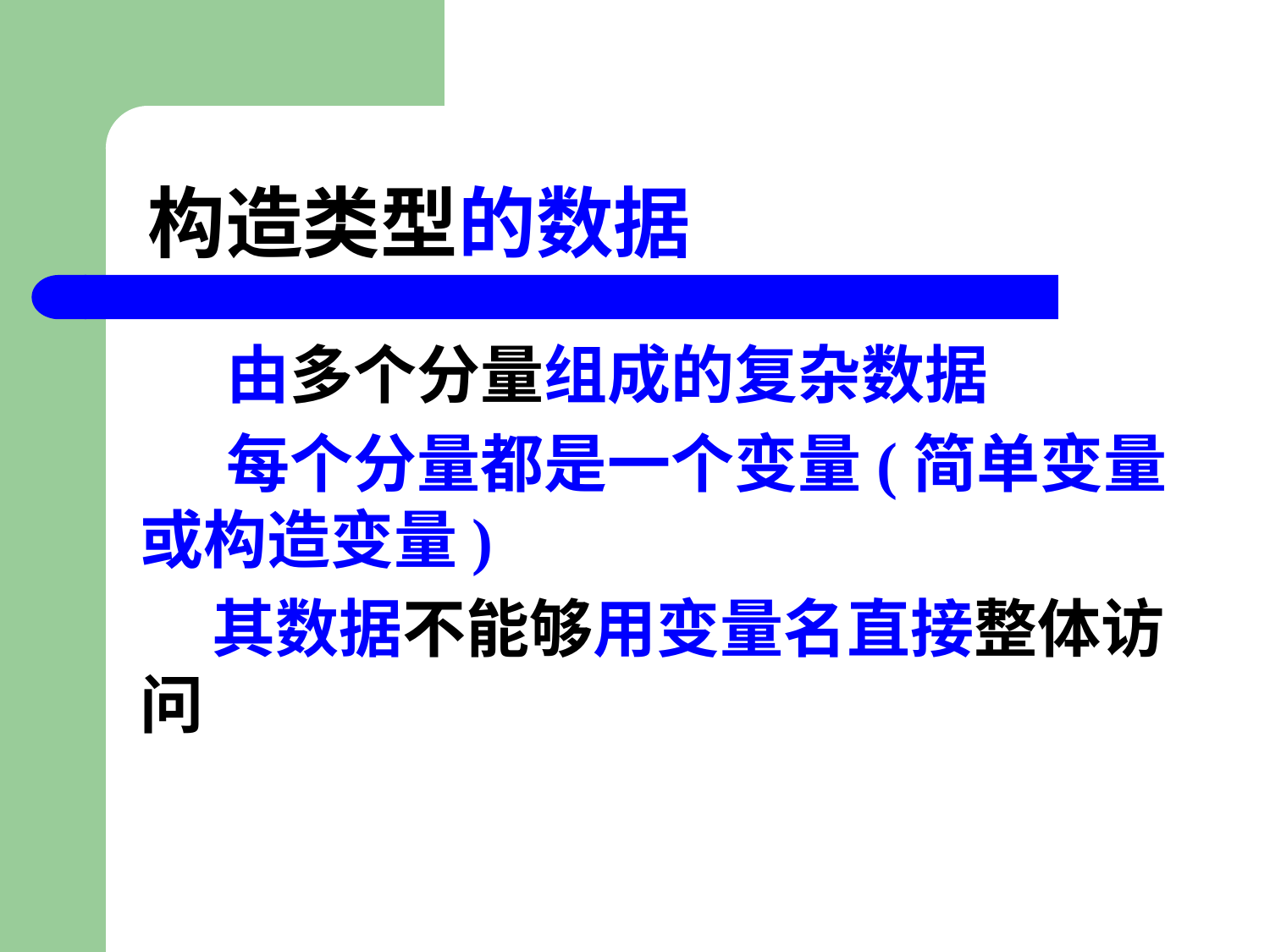

# 构造类型的数据
     由多个分量组成的复杂数据
     每个分量都是一个变量(简单变量或构造变量)
    其数据不能够用变量名直接整体访问